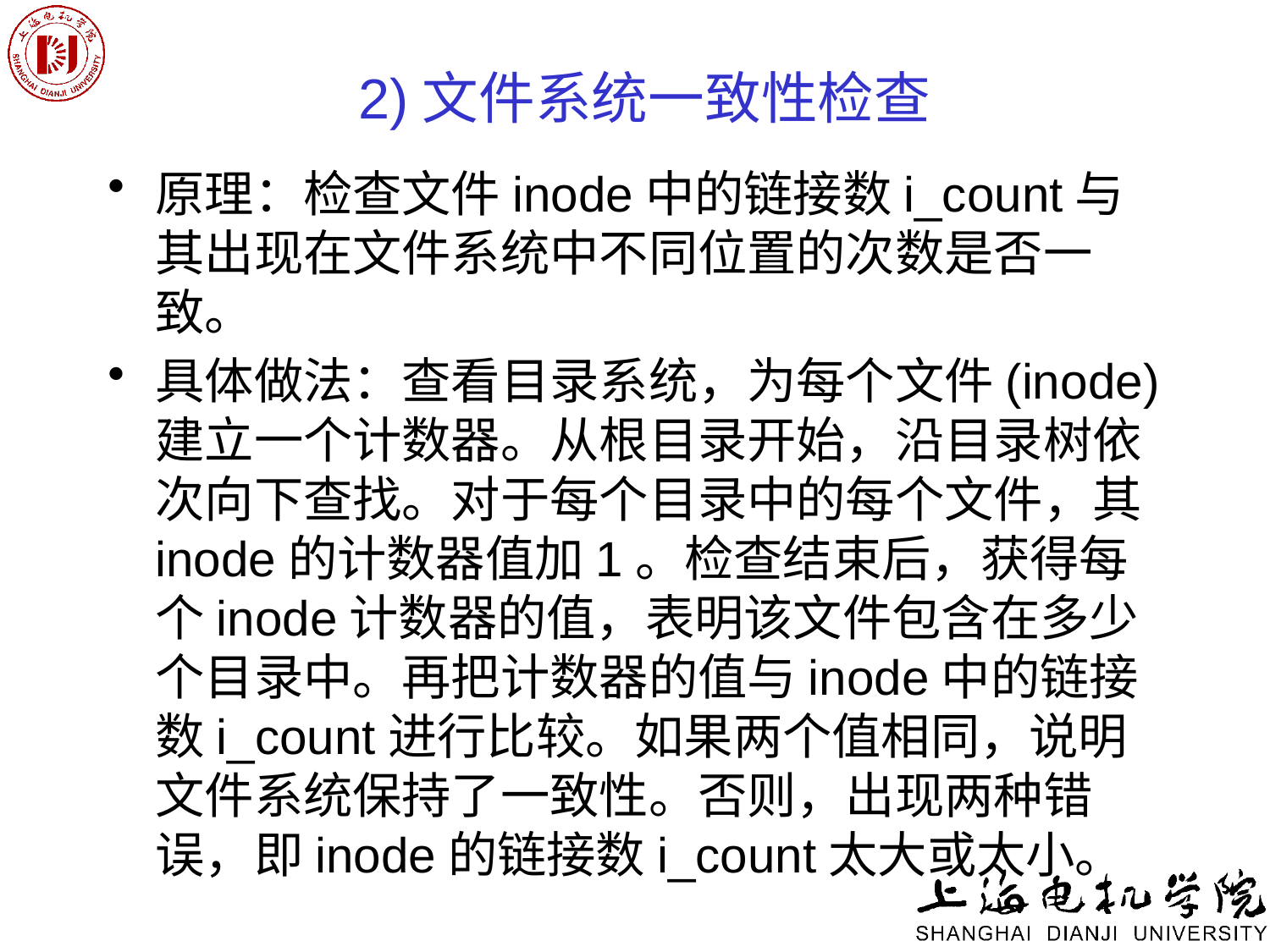

# 2)文件系统一致性检查
原理：检查文件inode中的链接数i_count与其出现在文件系统中不同位置的次数是否一致。
具体做法：查看目录系统，为每个文件(inode)建立一个计数器。从根目录开始，沿目录树依次向下查找。对于每个目录中的每个文件，其inode的计数器值加1。检查结束后，获得每个inode计数器的值，表明该文件包含在多少个目录中。再把计数器的值与inode中的链接数i_count进行比较。如果两个值相同，说明文件系统保持了一致性。否则，出现两种错误，即inode的链接数i_count太大或太小。